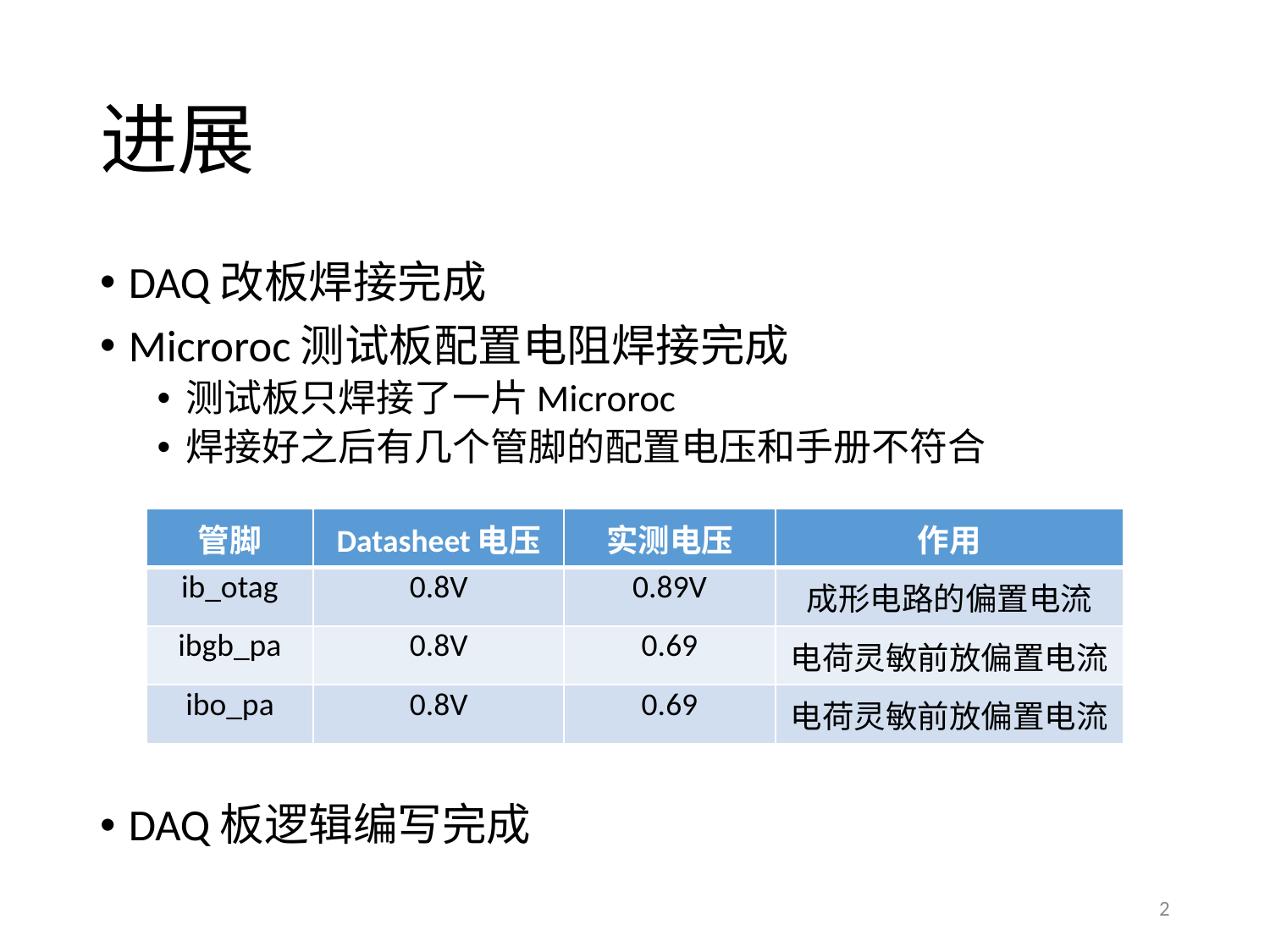

# 进展
DAQ改板焊接完成
Microroc测试板配置电阻焊接完成
测试板只焊接了一片Microroc
焊接好之后有几个管脚的配置电压和手册不符合

DAQ板逻辑编写完成
| 管脚 | Datasheet电压 | 实测电压 | 作用 |
| --- | --- | --- | --- |
| ib\_otag | 0.8V | 0.89V | 成形电路的偏置电流 |
| ibgb\_pa | 0.8V | 0.69 | 电荷灵敏前放偏置电流 |
| ibo\_pa | 0.8V | 0.69 | 电荷灵敏前放偏置电流 |
2